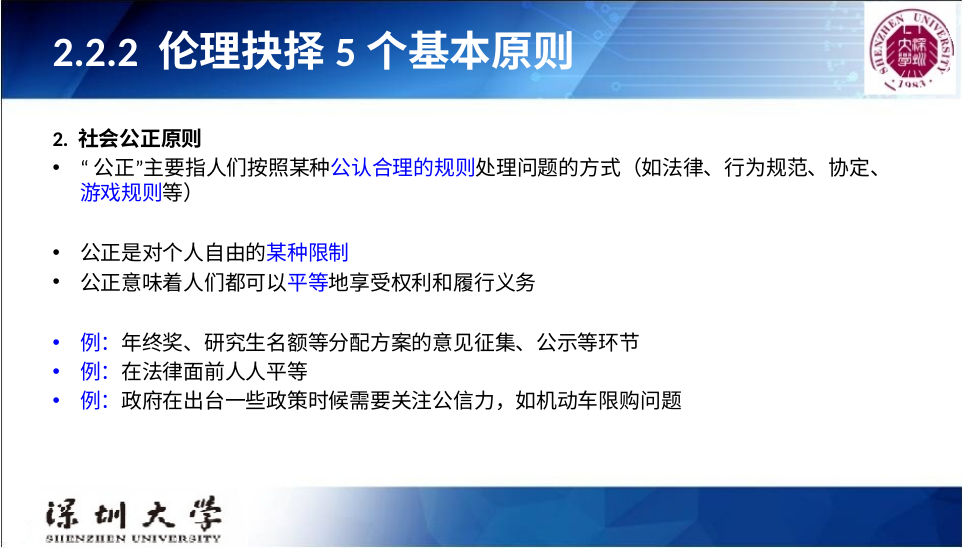

# 2.2.2 伦理抉择5个基本原则
2. 社会公正原则
“公正”主要指人们按照某种公认合理的规则处理问题的方式（如法律、行为规范、协定、游戏规则等）

公正是对个人自由的某种限制
公正意味着人们都可以平等地享受权利和履行义务

例：年终奖、研究生名额等分配方案的意见征集、公示等环节
例：在法律面前人人平等
例：政府在出台一些政策时候需要关注公信力，如机动车限购问题
70